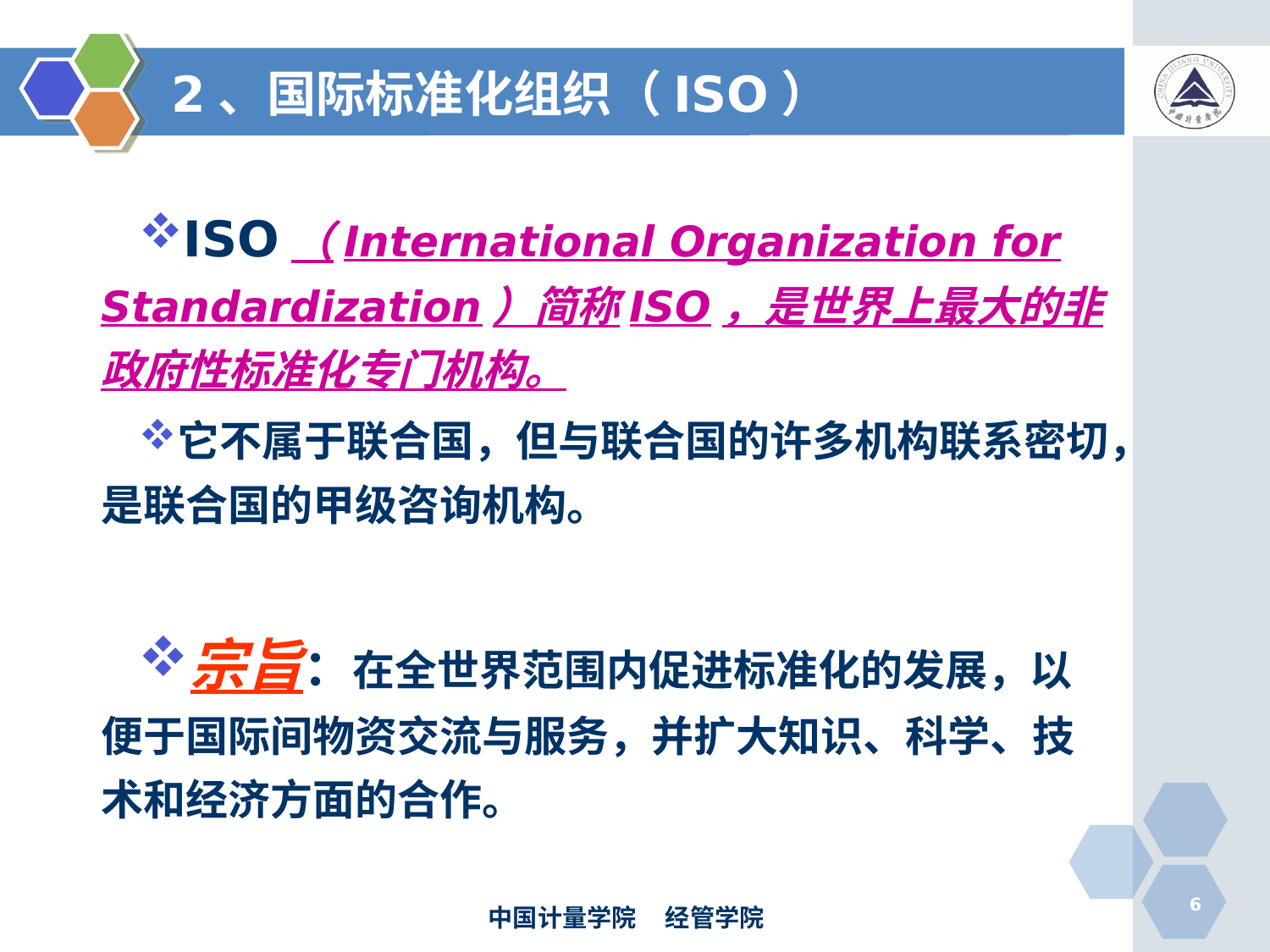

# 2、国际标准化组织（ISO）
ISO（International Organization for Standardization）简称ISO，是世界上最大的非政府性标准化专门机构。
它不属于联合国，但与联合国的许多机构联系密切，是联合国的甲级咨询机构。

宗旨：在全世界范围内促进标准化的发展，以便于国际间物资交流与服务，并扩大知识、科学、技术和经济方面的合作。
6
中国计量学院     经管学院